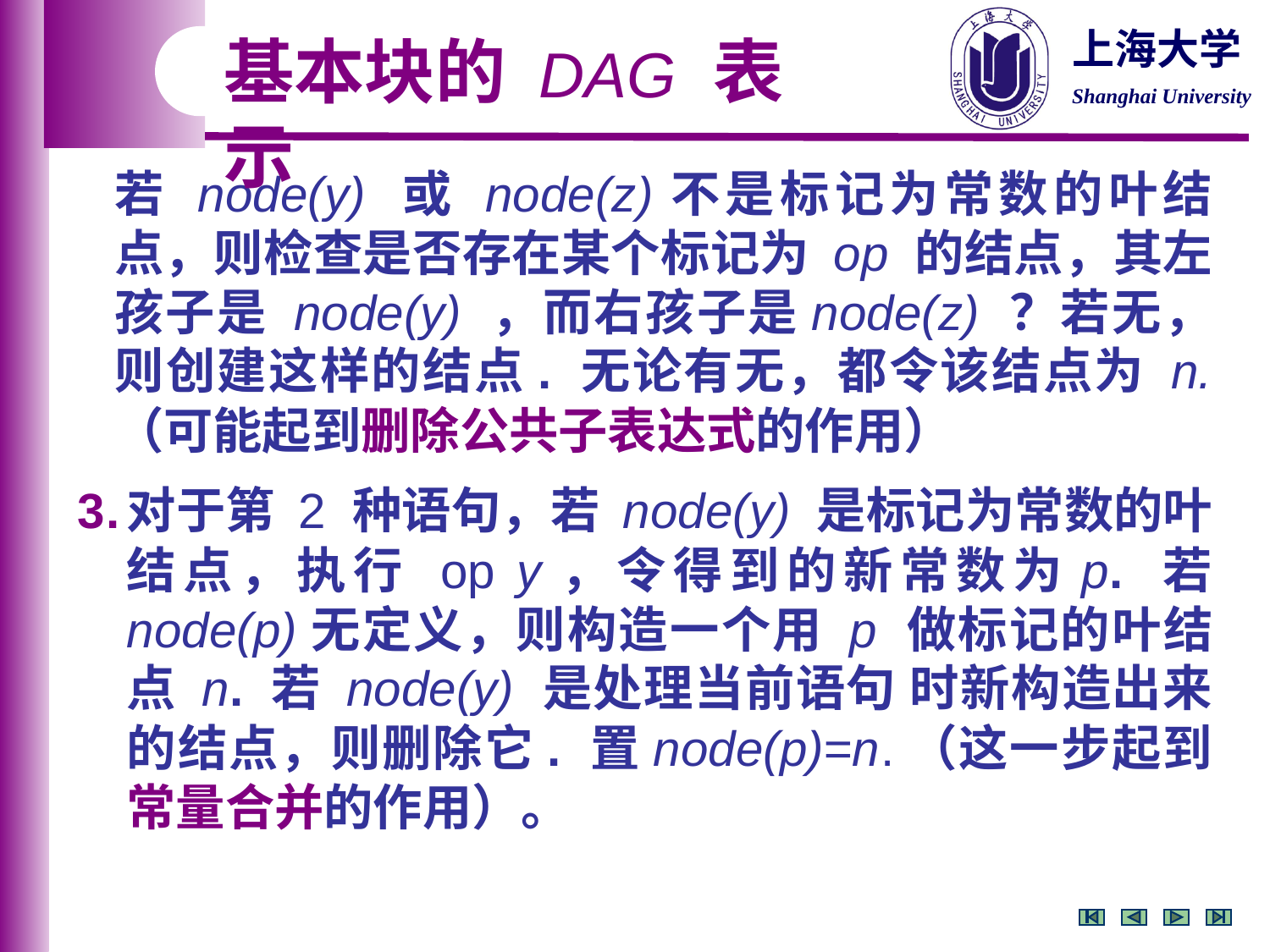

基本块的 DAG 表示
若 node(y) 或 node(z)不是标记为常数的叶结点，则检查是否存在某个标记为 op 的结点，其左孩子是 node(y) ，而右孩子是node(z) ？若无，则创建这样的结点. 无论有无，都令该结点为 n. （可能起到删除公共子表达式的作用）
对于第 2 种语句，若 node(y) 是标记为常数的叶结点，执行 op y，令得到的新常数为p. 若 node(p)无定义，则构造一个用 p 做标记的叶结点 n. 若 node(y) 是处理当前语句 时新构造出来的结点，则删除它. 置node(p)=n.（这一步起到常量合并的作用）。